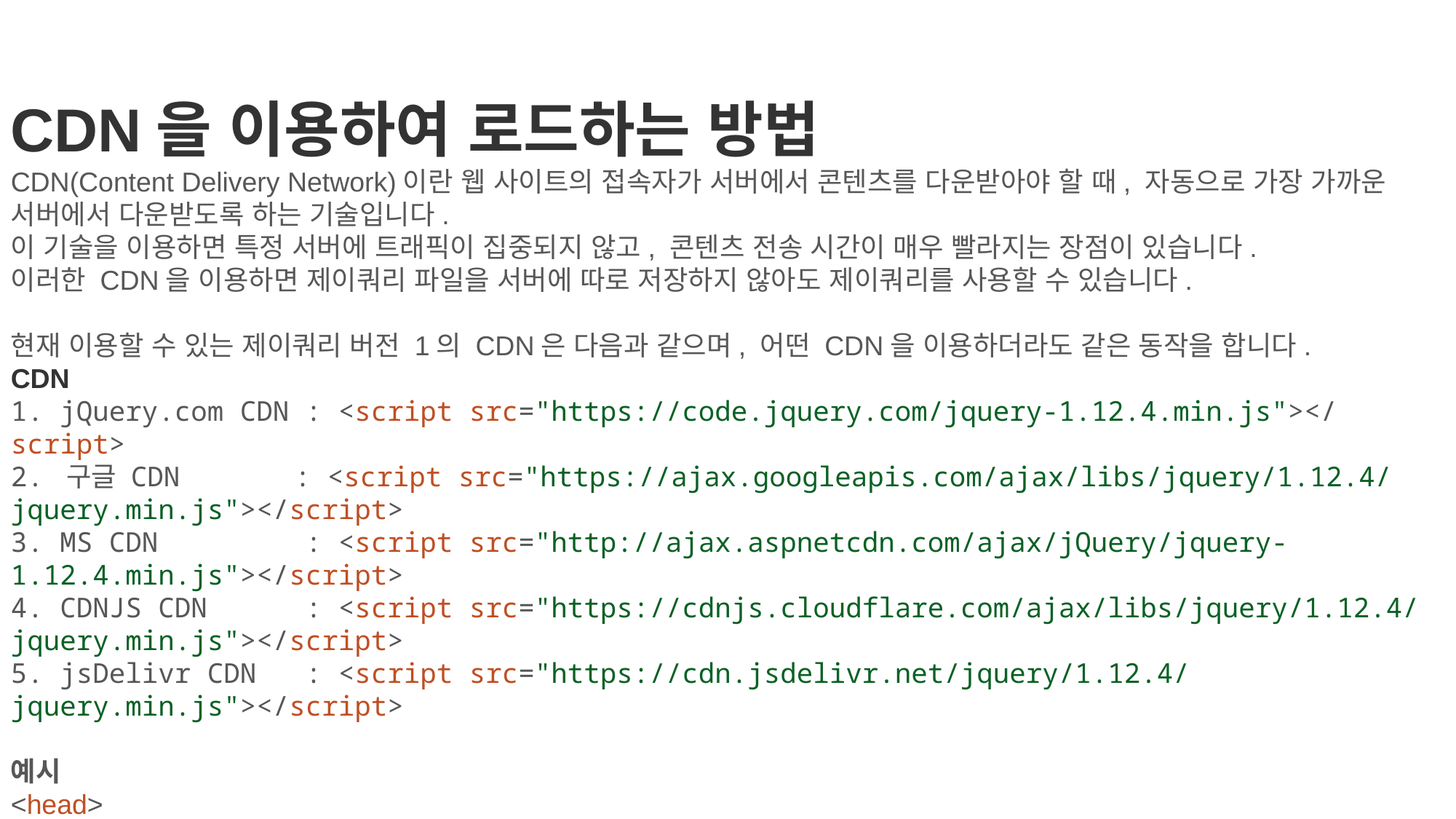

CDN을 이용하여 로드하는 방법
CDN(Content Delivery Network)이란 웹 사이트의 접속자가 서버에서 콘텐츠를 다운받아야 할 때, 자동으로 가장 가까운 서버에서 다운받도록 하는 기술입니다.
이 기술을 이용하면 특정 서버에 트래픽이 집중되지 않고, 콘텐츠 전송 시간이 매우 빨라지는 장점이 있습니다.
이러한 CDN을 이용하면 제이쿼리 파일을 서버에 따로 저장하지 않아도 제이쿼리를 사용할 수 있습니다.

현재 이용할 수 있는 제이쿼리 버전 1의 CDN은 다음과 같으며, 어떤 CDN을 이용하더라도 같은 동작을 합니다.
CDN
1. jQuery.com CDN : <script src="https://code.jquery.com/jquery-1.12.4.min.js"></script>
2. 구글 CDN       : <script src="https://ajax.googleapis.com/ajax/libs/jquery/1.12.4/jquery.min.js"></script>
3. MS CDN         : <script src="http://ajax.aspnetcdn.com/ajax/jQuery/jquery-1.12.4.min.js"></script>
4. CDNJS CDN      : <script src="https://cdnjs.cloudflare.com/ajax/libs/jquery/1.12.4/jquery.min.js"></script>
5. jsDelivr CDN   : <script src="https://cdn.jsdelivr.net/jquery/1.12.4/jquery.min.js"></script>

예시
<head>
    <script src="https://ajax.googleapis.com/ajax/libs/jquery/1.12.4/jquery.min.js"></script>
</head>